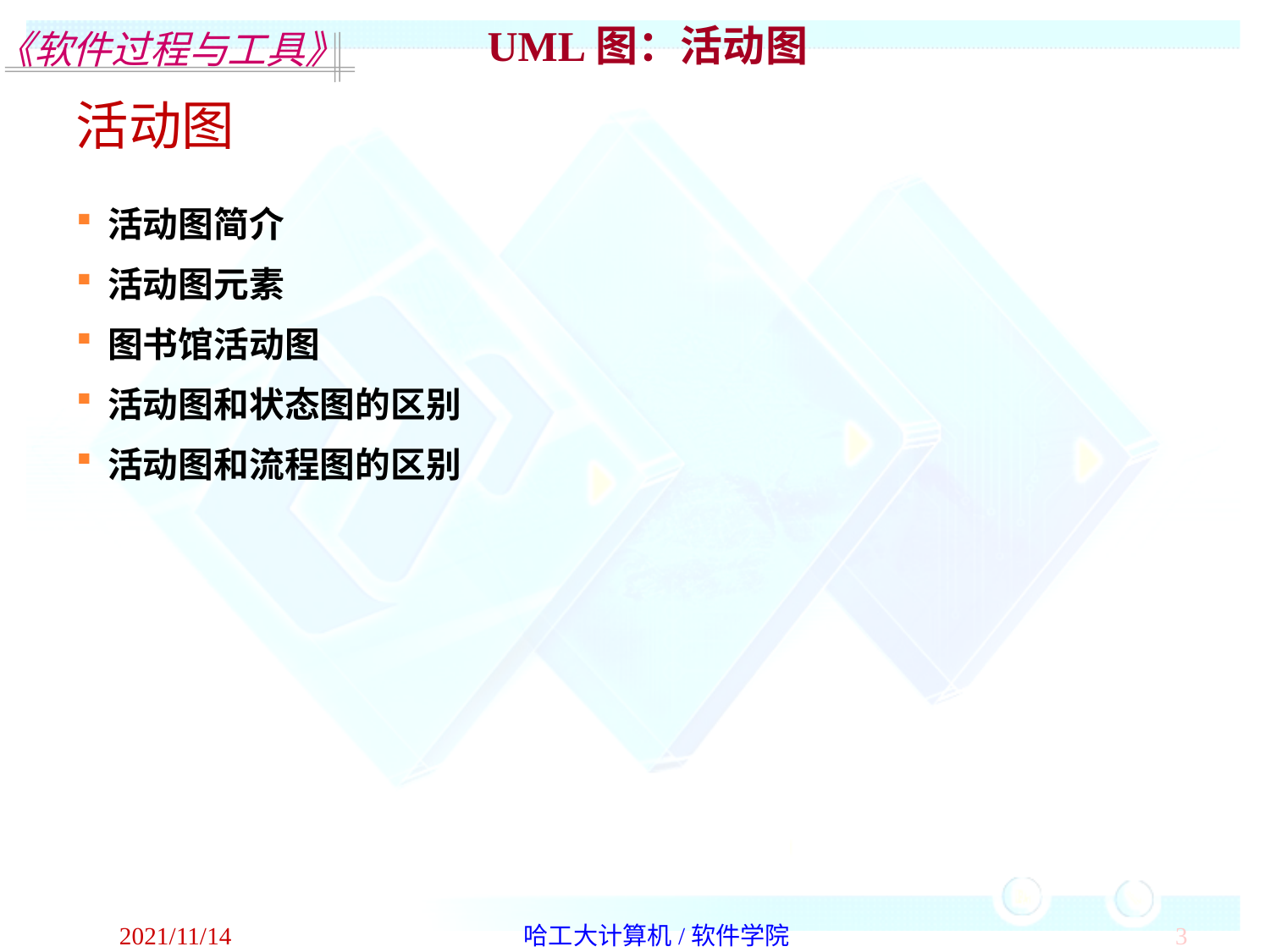

UML图：活动图
活动图
活动图简介
活动图元素
图书馆活动图
活动图和状态图的区别
活动图和流程图的区别